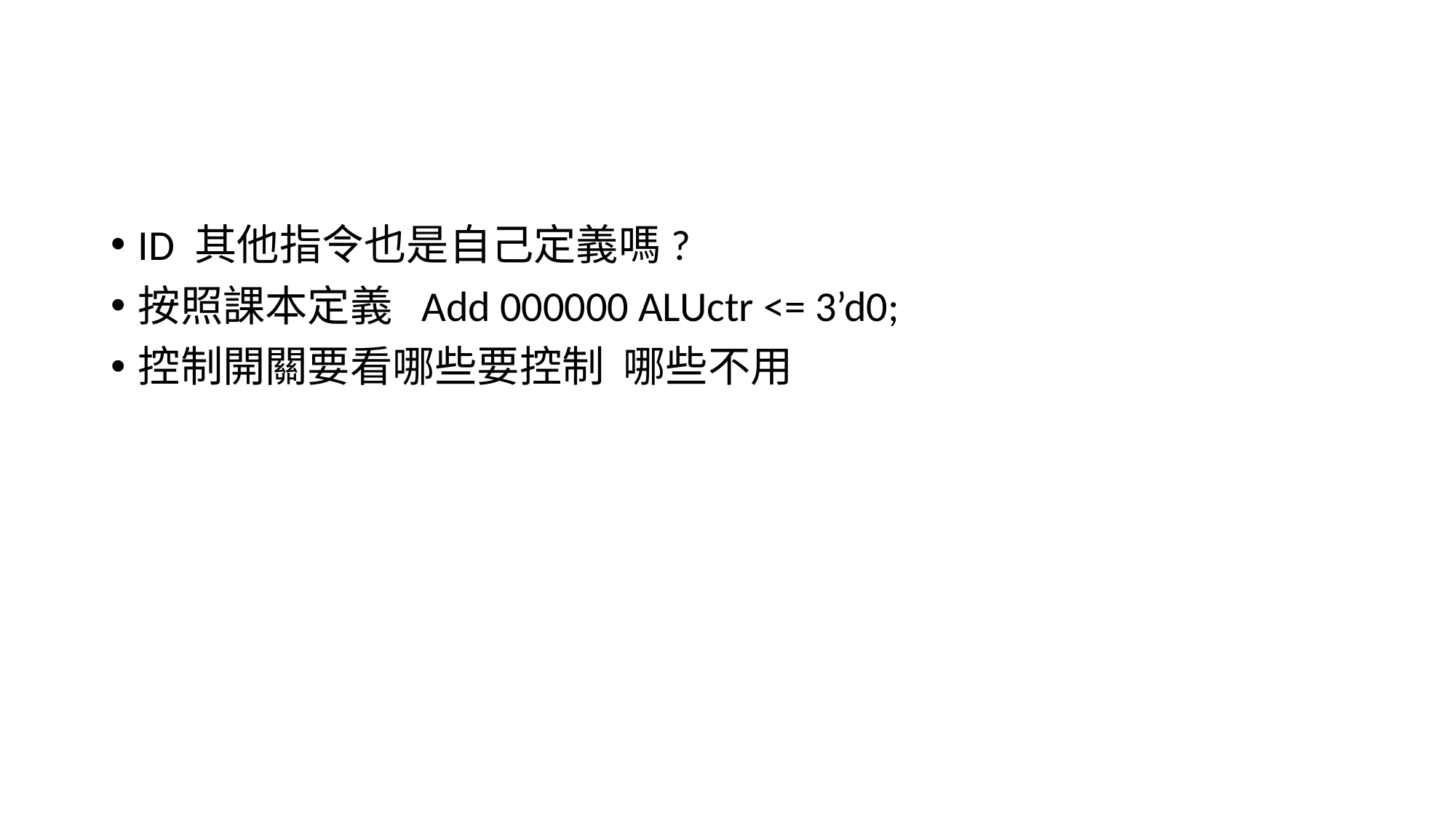

#
ID 其他指令也是自己定義嗎?
按照課本定義  Add 000000 ALUctr <= 3’d0;
控制開關要看哪些要控制  哪些不用